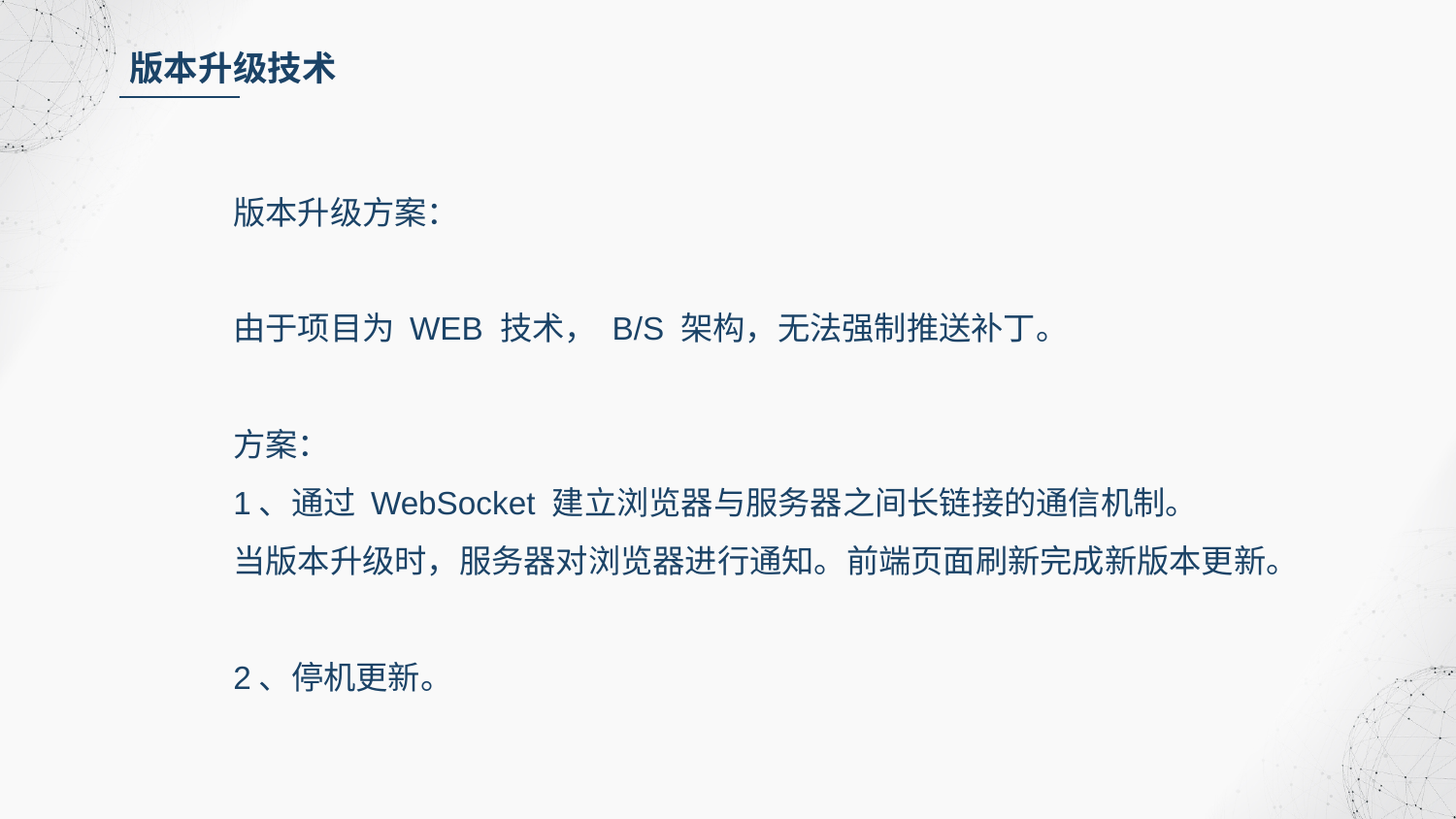

版本升级技术
版本升级方案：

由于项目为 WEB 技术， B/S 架构，无法强制推送补丁。

方案：
1、通过 WebSocket 建立浏览器与服务器之间长链接的通信机制。
当版本升级时，服务器对浏览器进行通知。前端页面刷新完成新版本更新。

2、停机更新。